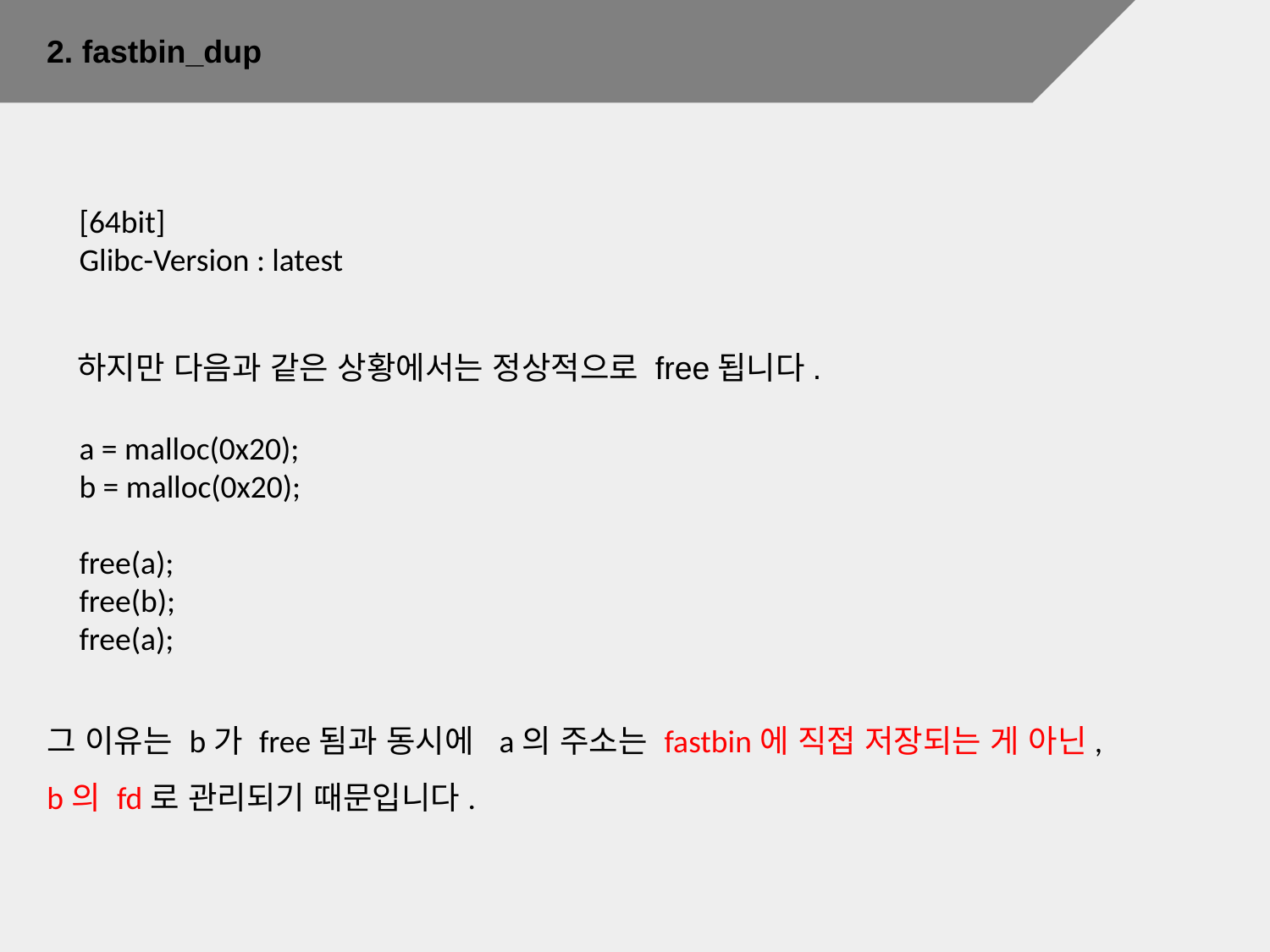

2. fastbin_dup
[64bit]
Glibc-Version : latest

하지만 다음과 같은 상황에서는 정상적으로 free됩니다.
a = malloc(0x20);
b = malloc(0x20);

free(a);
free(b);
free(a);

그 이유는 b가 free됨과 동시에  a의 주소는 fastbin에 직접 저장되는 게 아닌,
b의 fd로 관리되기 때문입니다.